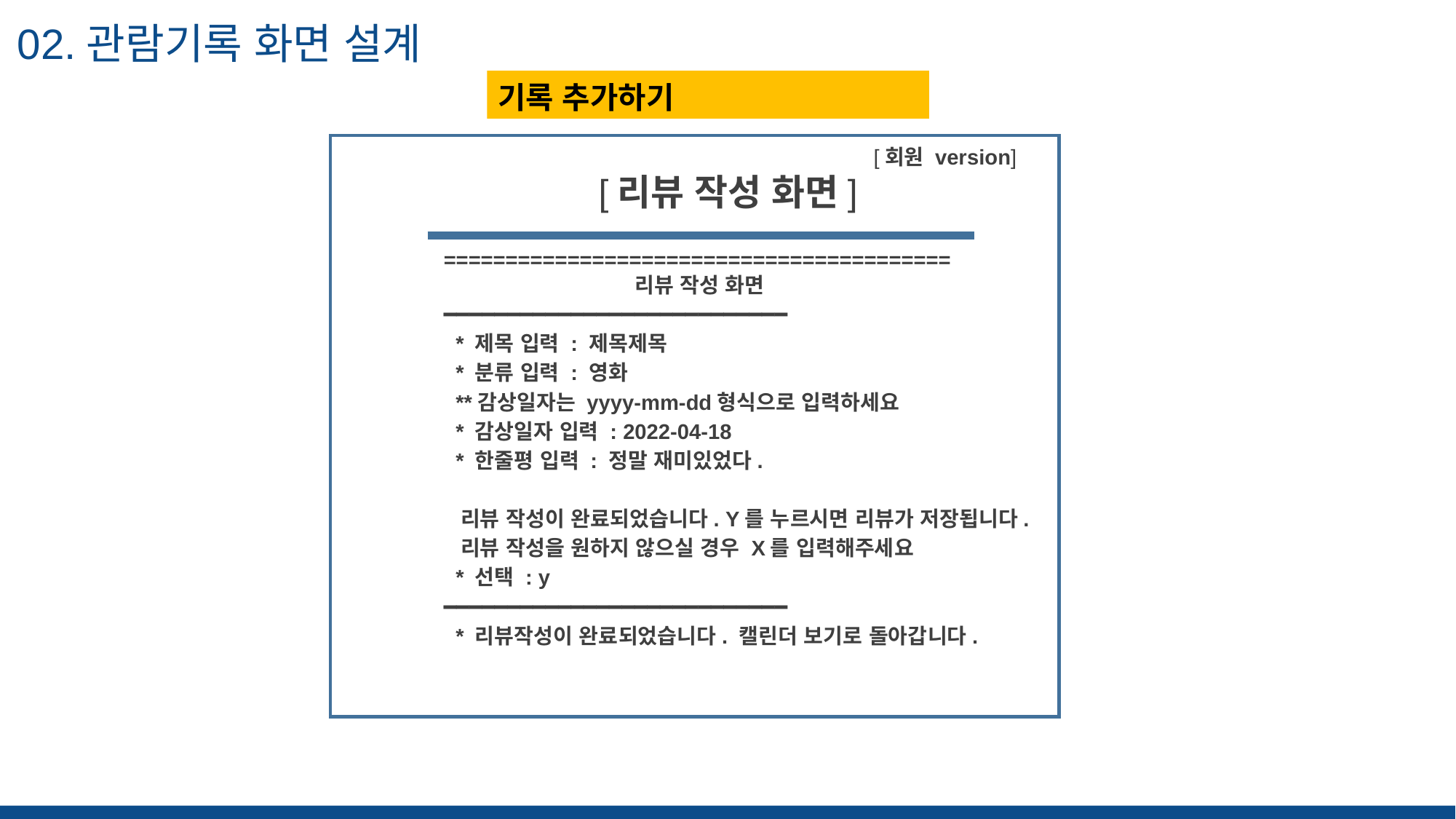

02.관람기록 화면 설계

기록 추가하기
“ 해당 슬라이드의 핵심 을 적어주세요 ”

[회원 version]
 [리뷰 작성 화면]

=========================================
                               리뷰 작성 화면
━━━━━━━━━━━━━━━━━━━━━━━━━━━
  * 제목 입력 : 제목제목
  * 분류 입력 : 영화
  **감상일자는 yyyy-mm-dd형식으로 입력하세요
  * 감상일자 입력 : 2022-04-18
  * 한줄평 입력 : 정말 재미있었다.

  리뷰 작성이 완료되었습니다. Y를 누르시면 리뷰가 저장됩니다.
  리뷰 작성을 원하지 않으실 경우 X를 입력해주세요
  * 선택 : y
━━━━━━━━━━━━━━━━━━━━━━━━━━━
  * 리뷰작성이 완료되었습니다. 캘린더 보기로 돌아갑니다.